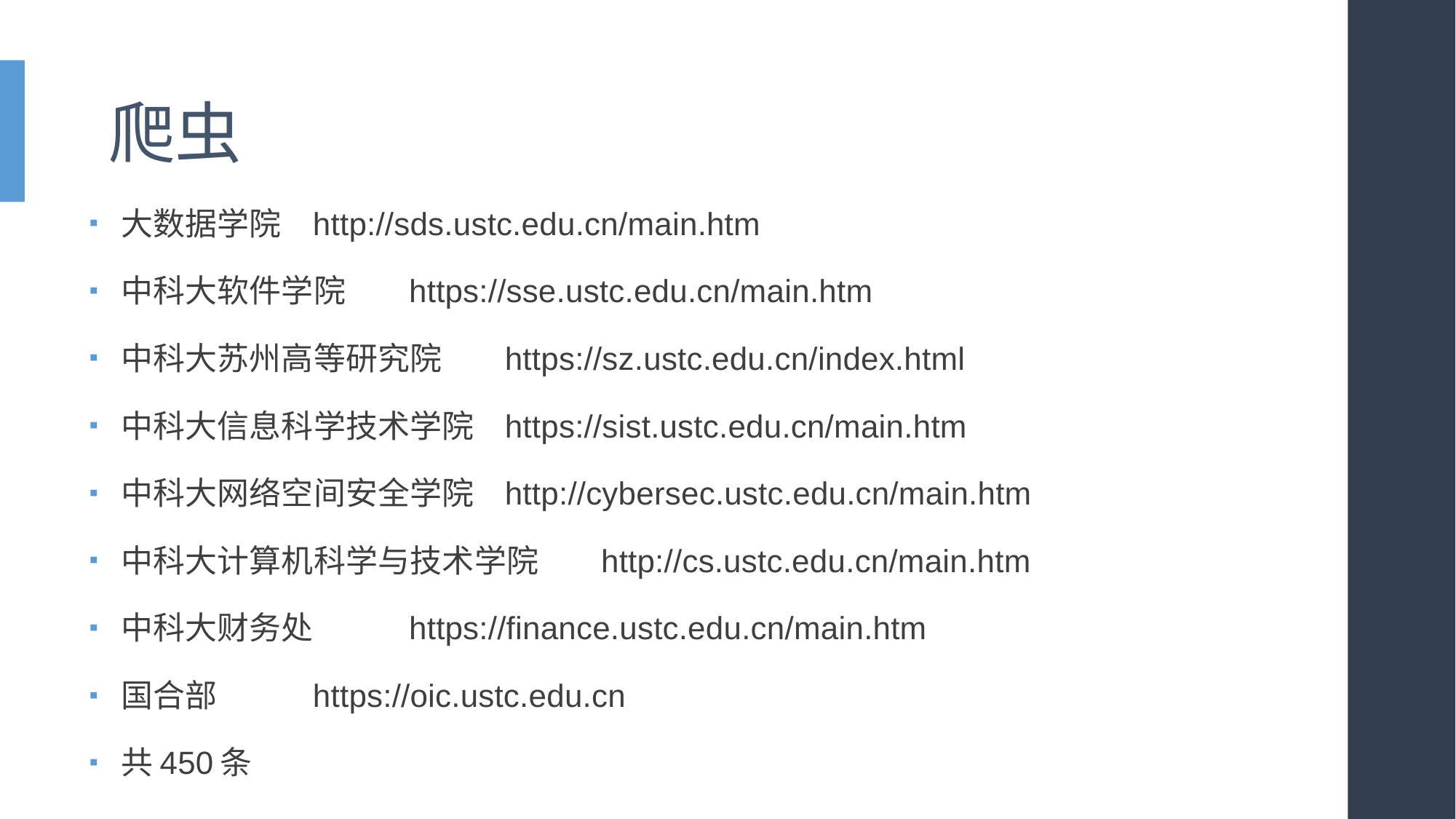

# 爬虫
大数据学院 				http://sds.ustc.edu.cn/main.htm
中科大软件学院 			https://sse.ustc.edu.cn/main.htm
中科大苏州高等研究院 		https://sz.ustc.edu.cn/index.html
中科大信息科学技术学院 		https://sist.ustc.edu.cn/main.htm
中科大网络空间安全学院 		http://cybersec.ustc.edu.cn/main.htm
中科大计算机科学与技术学院   	http://cs.ustc.edu.cn/main.htm
中科大财务处 			https://finance.ustc.edu.cn/main.htm
国合部				https://oic.ustc.edu.cn
共450条

7